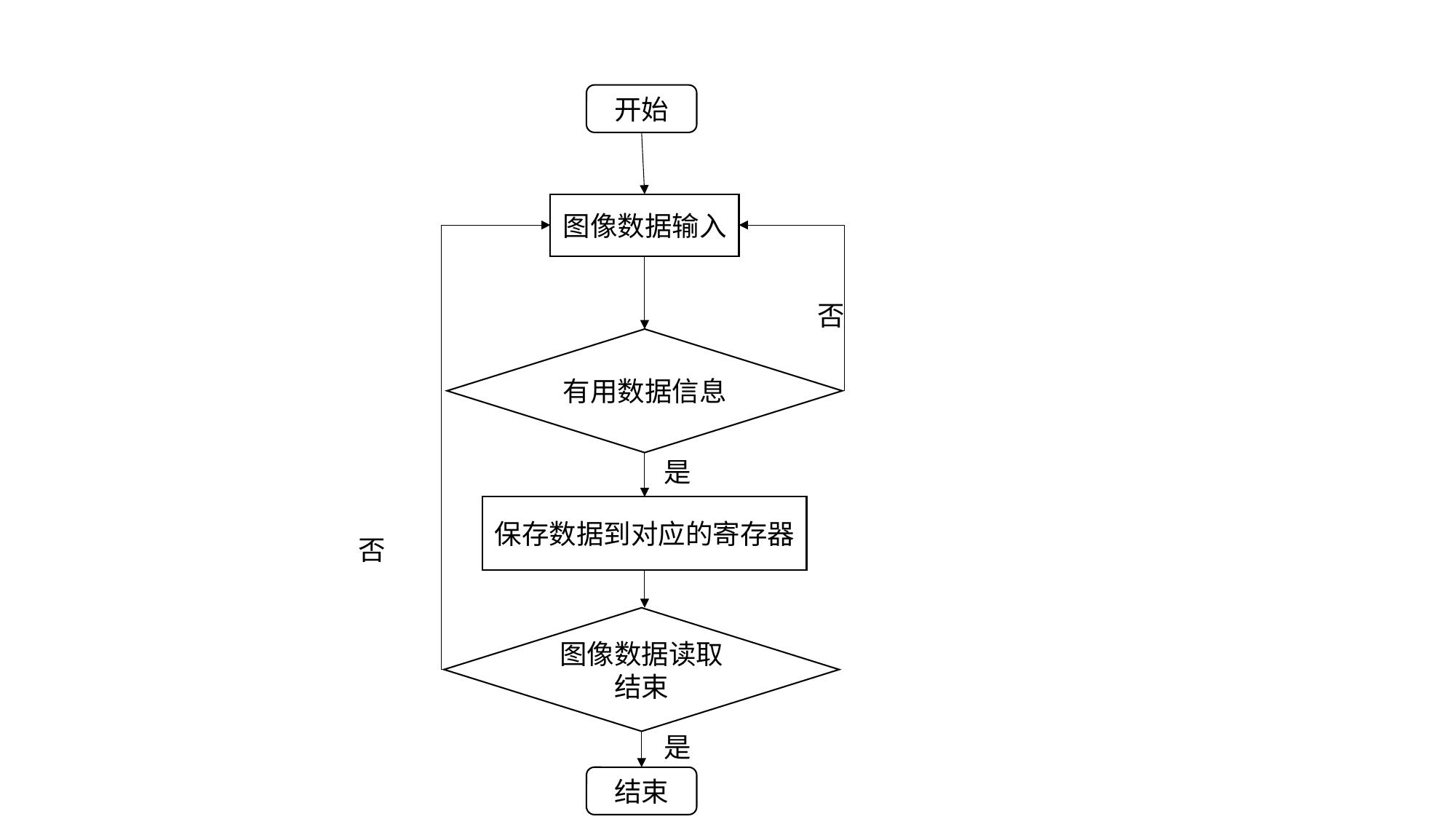

开始
图像数据输入
否
有用数据信息
是
保存数据到对应的寄存器
否
图像数据读取结束
是
结束